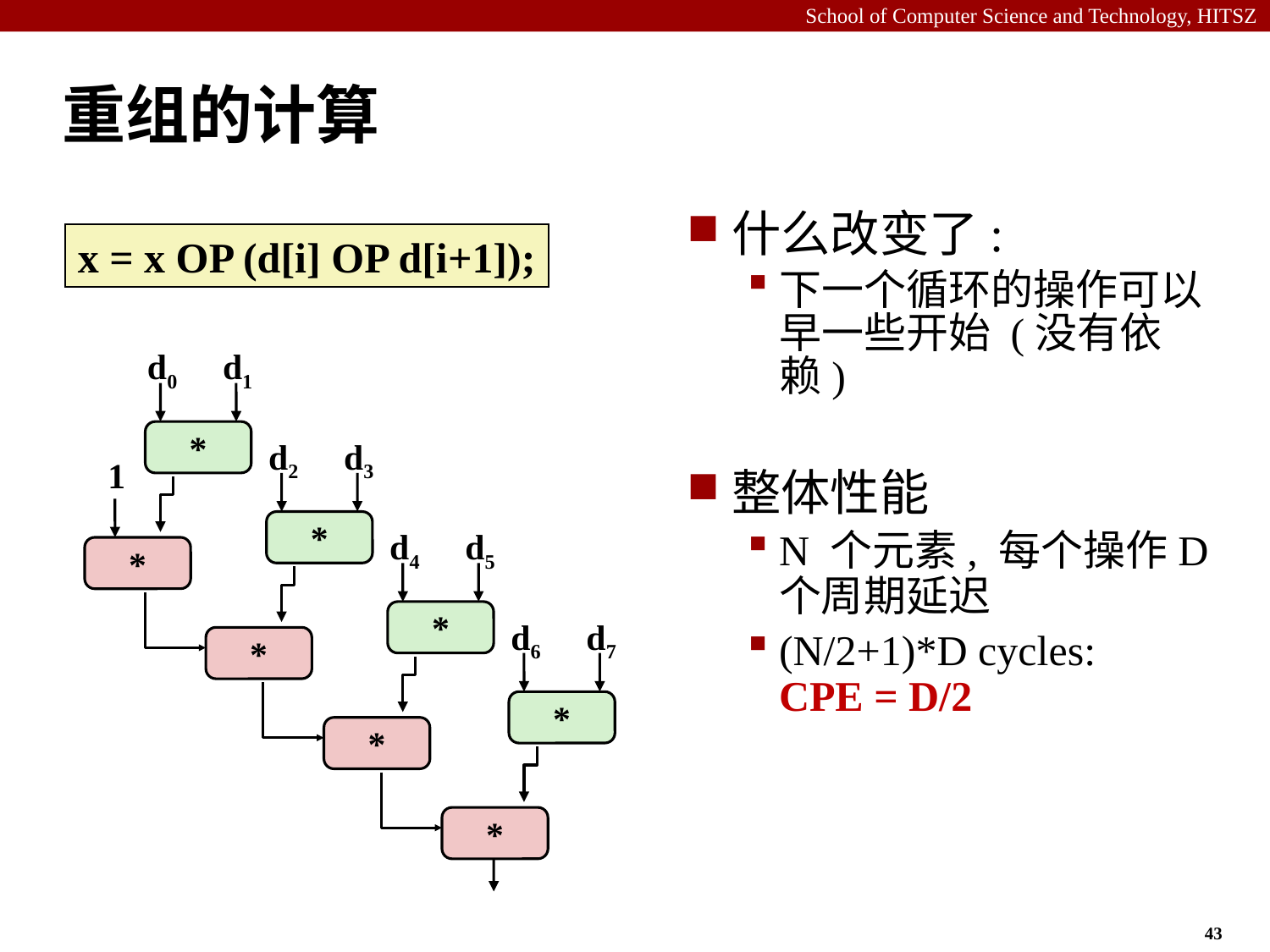

# 重组的计算
什么改变了:
下一个循环的操作可以早一些开始 (没有依赖)

整体性能
N 个元素, 每个操作D 个周期延迟
(N/2+1)*D cycles:
CPE = D/2
x = x OP (d[i] OP d[i+1]);
d0
d1

*
d2
d3
1

*
d4
d5
*

*
d6
d7
*

*
*

*